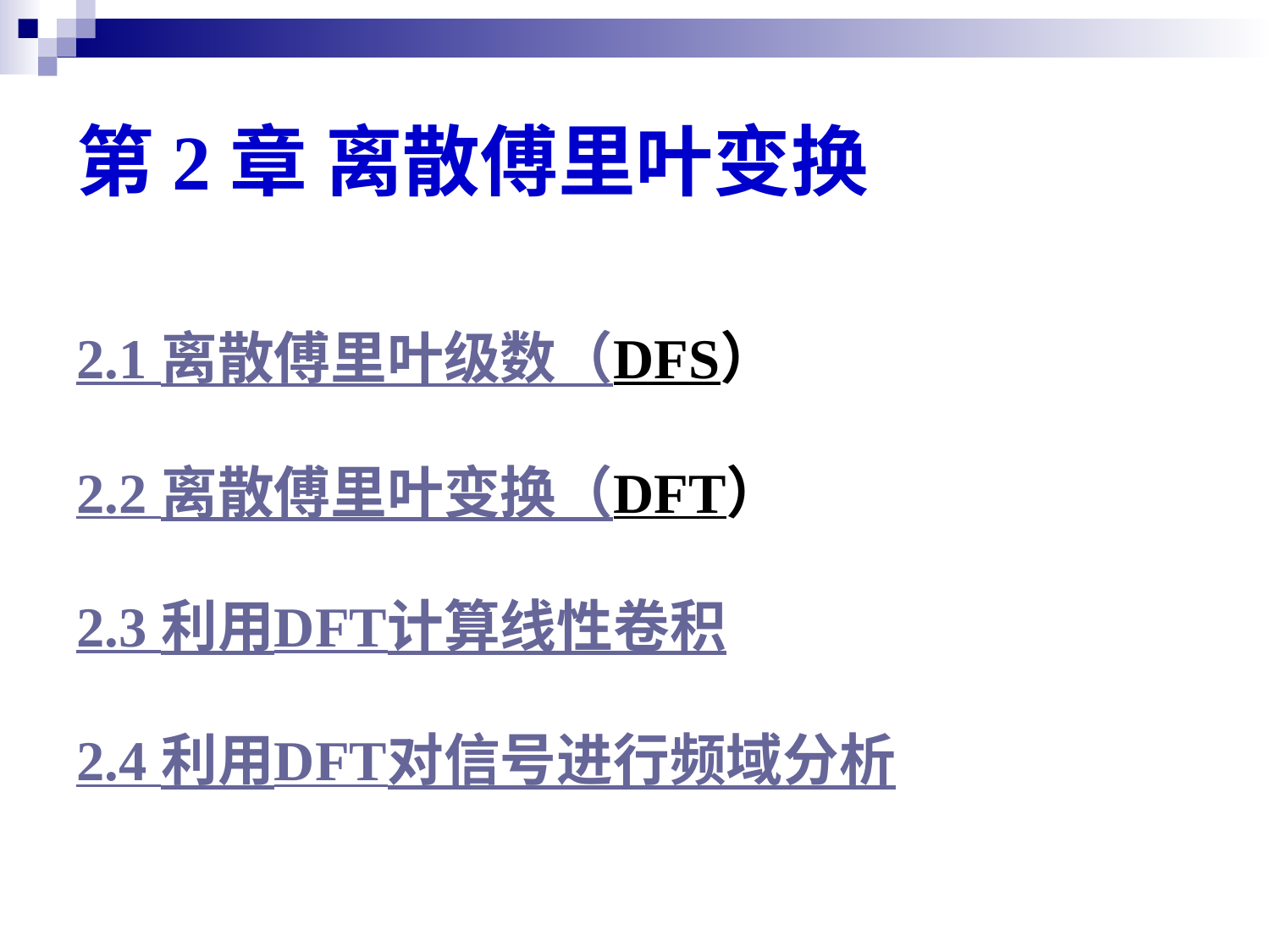

# 第2章 离散傅里叶变换
2.1 离散傅里叶级数（DFS）
2.2 离散傅里叶变换（DFT）
2.3 利用DFT计算线性卷积
2.4 利用DFT对信号进行频域分析